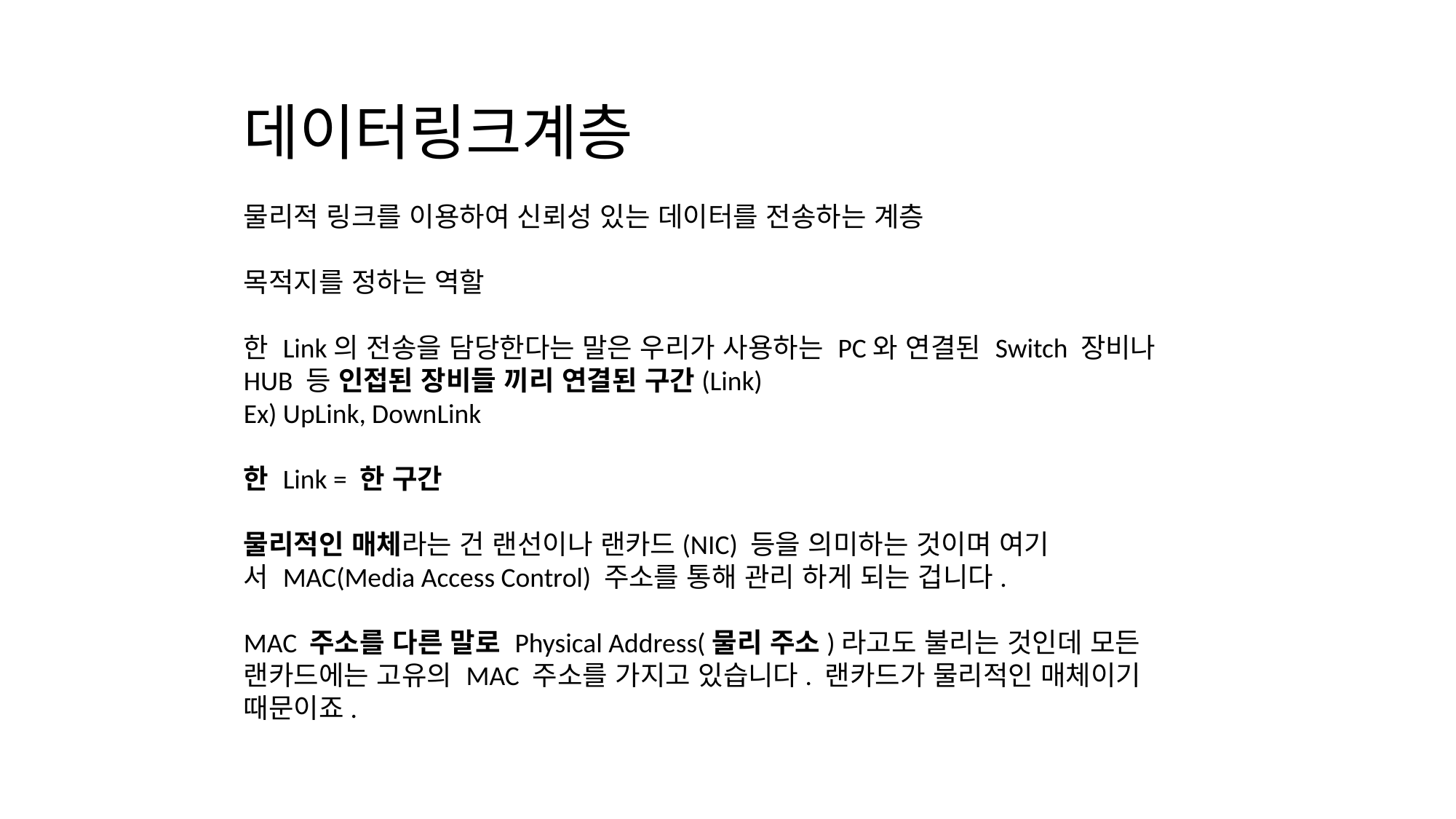

데이터링크계층

물리적 링크를 이용하여 신뢰성 있는 데이터를 전송하는 계층

목적지를 정하는 역할

한 Link의 전송을 담당한다는 말은 우리가 사용하는 PC와 연결된 Switch 장비나 HUB 등 인접된 장비들 끼리 연결된 구간(Link)
Ex) UpLink, DownLink

한 Link = 한 구간

물리적인 매체라는 건 랜선이나 랜카드(NIC) 등을 의미하는 것이며 여기서 MAC(Media Access Control) 주소를 통해 관리 하게 되는 겁니다.

MAC 주소를 다른 말로 Physical Address(물리 주소)라고도 불리는 것인데 모든 랜카드에는 고유의 MAC 주소를 가지고 있습니다. 랜카드가 물리적인 매체이기 때문이죠.